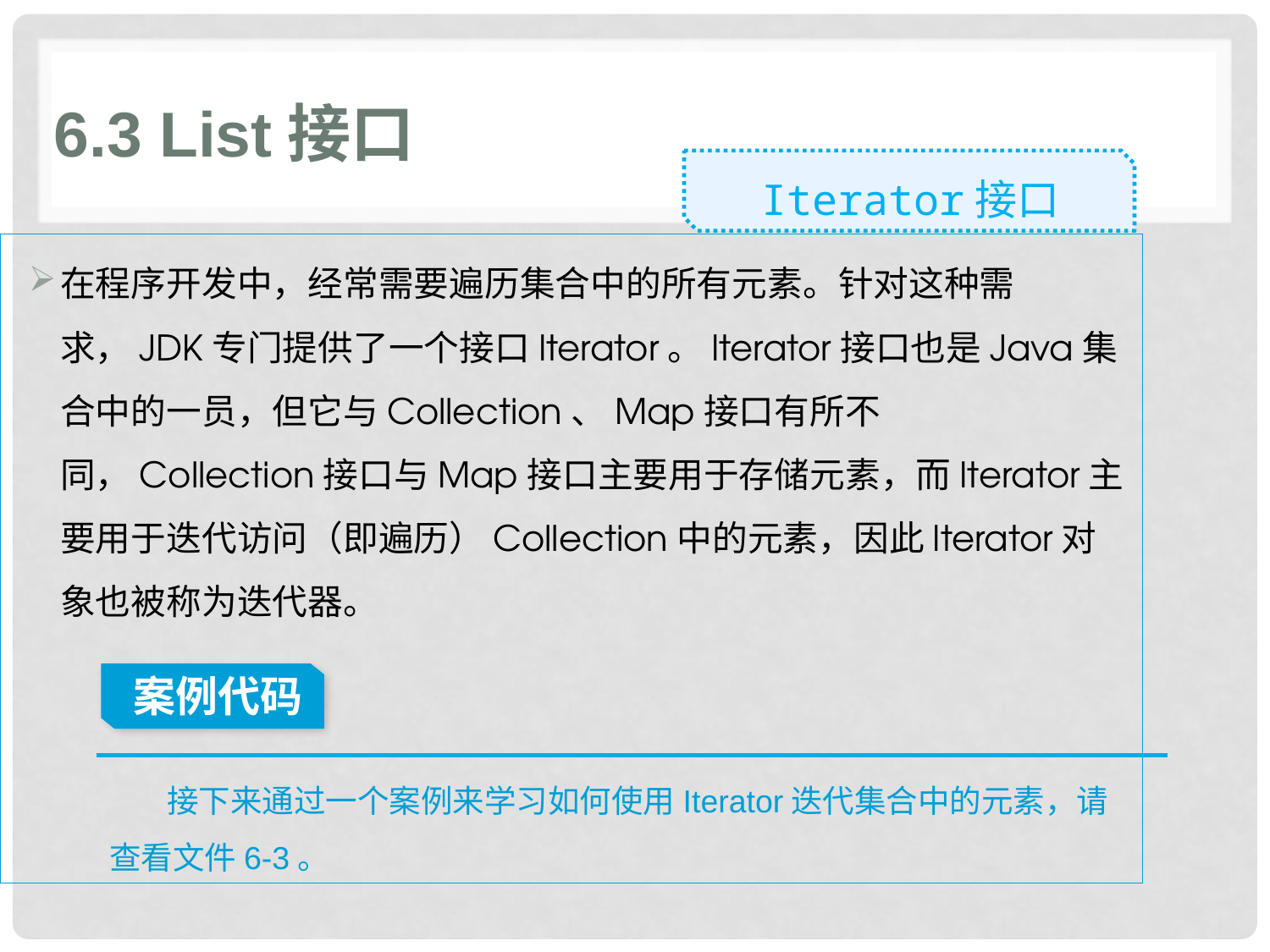

6.3 List接口
Iterator接口

在程序开发中，经常需要遍历集合中的所有元素。针对这种需求，JDK专门提供了一个接口Iterator。Iterator接口也是Java集合中的一员，但它与Collection、Map接口有所不同，Collection接口与Map接口主要用于存储元素，而Iterator主要用于迭代访问（即遍历）Collection中的元素，因此Iterator对象也被称为迭代器。

 案例代码
       接下来通过一个案例来学习如何使用Iterator迭代集合中的元素，请查看文件6-3。